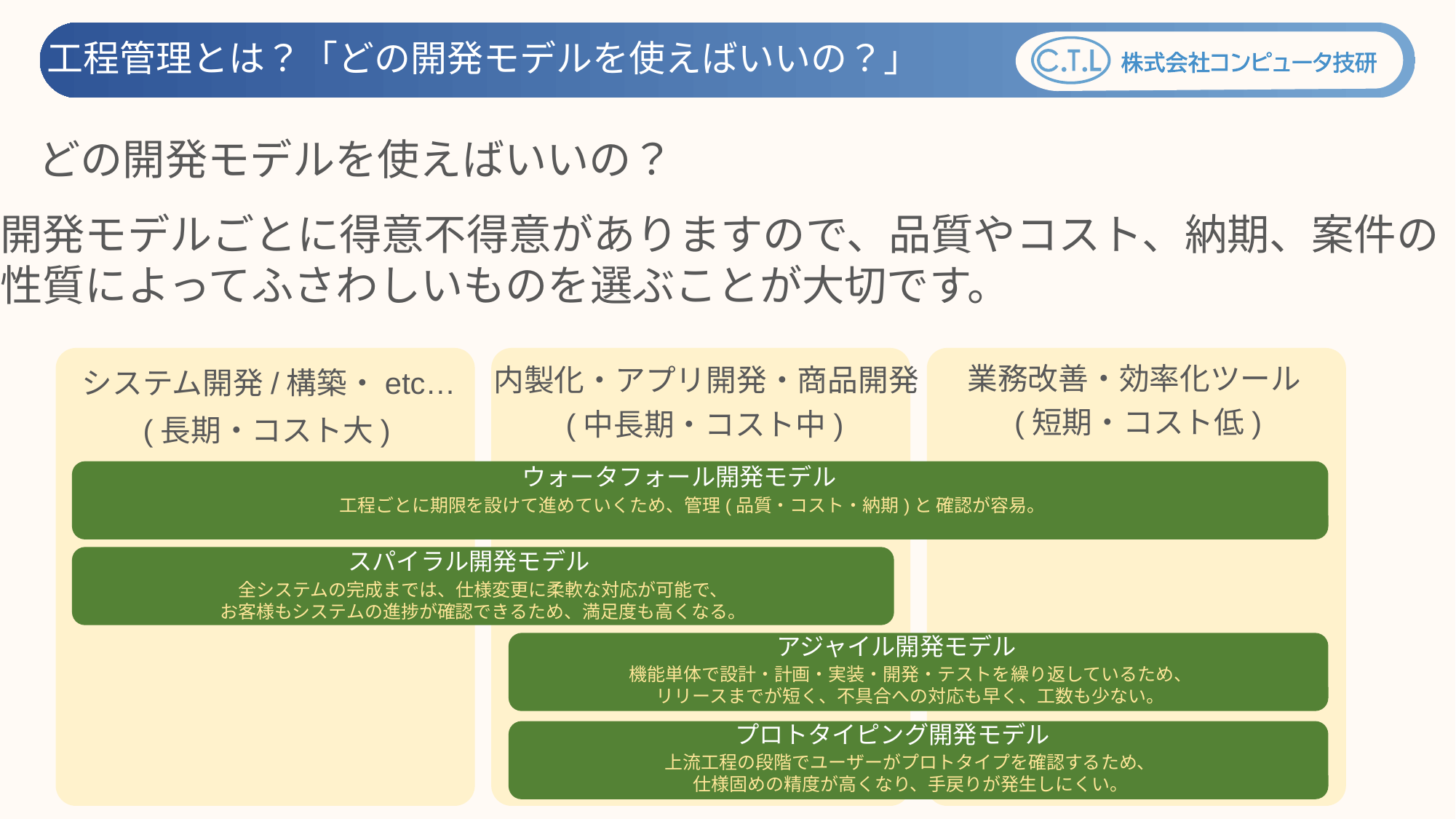

工程管理とは？「どの開発モデルを使えばいいの？」
どの開発モデルを使えばいいの？
開発モデルごとに得意不得意がありますので、品質やコスト、納期、案件の
性質によってふさわしいものを選ぶことが大切です。

業務改善・効率化ツール
内製化・アプリ開発・商品開発
システム開発/構築・etc…
(短期・コスト低)
(中長期・コスト中)
(長期・コスト大)
ウォータフォール開発モデル

工程ごとに期限を設けて進めていくため、管理(品質・コスト・納期)と 確認が容易。
スパイラル開発モデル

全システムの完成までは、仕様変更に柔軟な対応が可能で、
お客様もシステムの進捗が確認できるため、満足度も高くなる。
アジャイル開発モデル

機能単体で設計・計画・実装・開発・テストを繰り返しているため、
リリースまでが短く、不具合への対応も早く、工数も少ない。
プロトタイピング開発モデル

上流工程の段階でユーザーがプロトタイプを確認するため、
仕様固めの精度が高くなり、手戻りが発生しにくい。